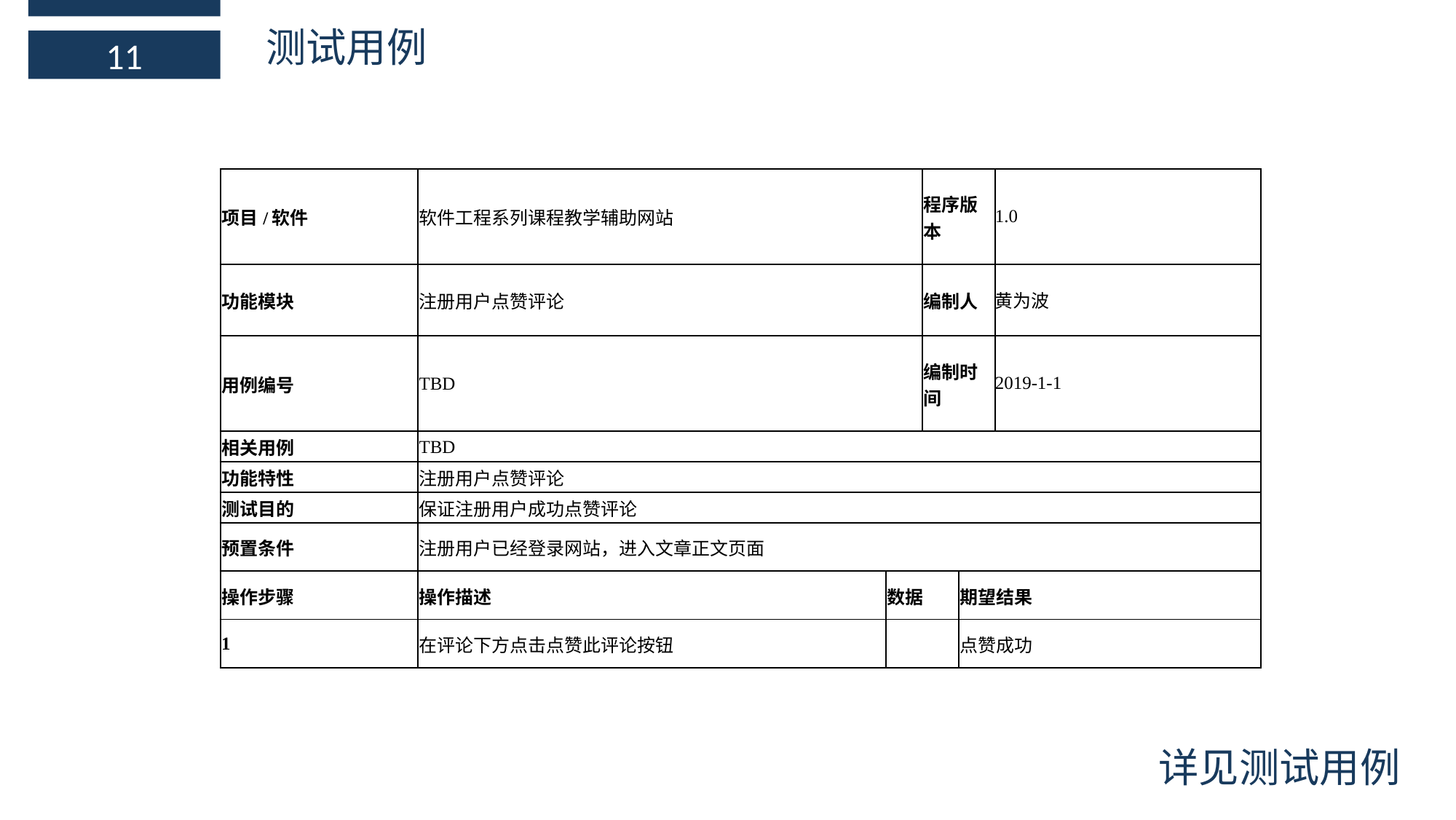

测试用例
11
| 项目/软件 | 软件工程系列课程教学辅助网站 |  | 程序版本 |  | 1.0 |
| --- | --- | --- | --- | --- | --- |
| 功能模块 | 注册用户点赞评论 |  | 编制人 |  | 黄为波 |
| 用例编号 | TBD |  | 编制时间 |  | 2019-1-1 |
| 相关用例 | TBD |  |  |  |  |
| 功能特性 | 注册用户点赞评论 |  |  |  |  |
| 测试目的 | 保证注册用户成功点赞评论 |  |  |  |  |
| 预置条件 | 注册用户已经登录网站，进入文章正文页面 |  |  |  |  |
| 操作步骤 | 操作描述 | 数据 |  | 期望结果 |  |
| 1 | 在评论下方点击点赞此评论按钮 |  |  | 点赞成功 |  |
详见测试用例